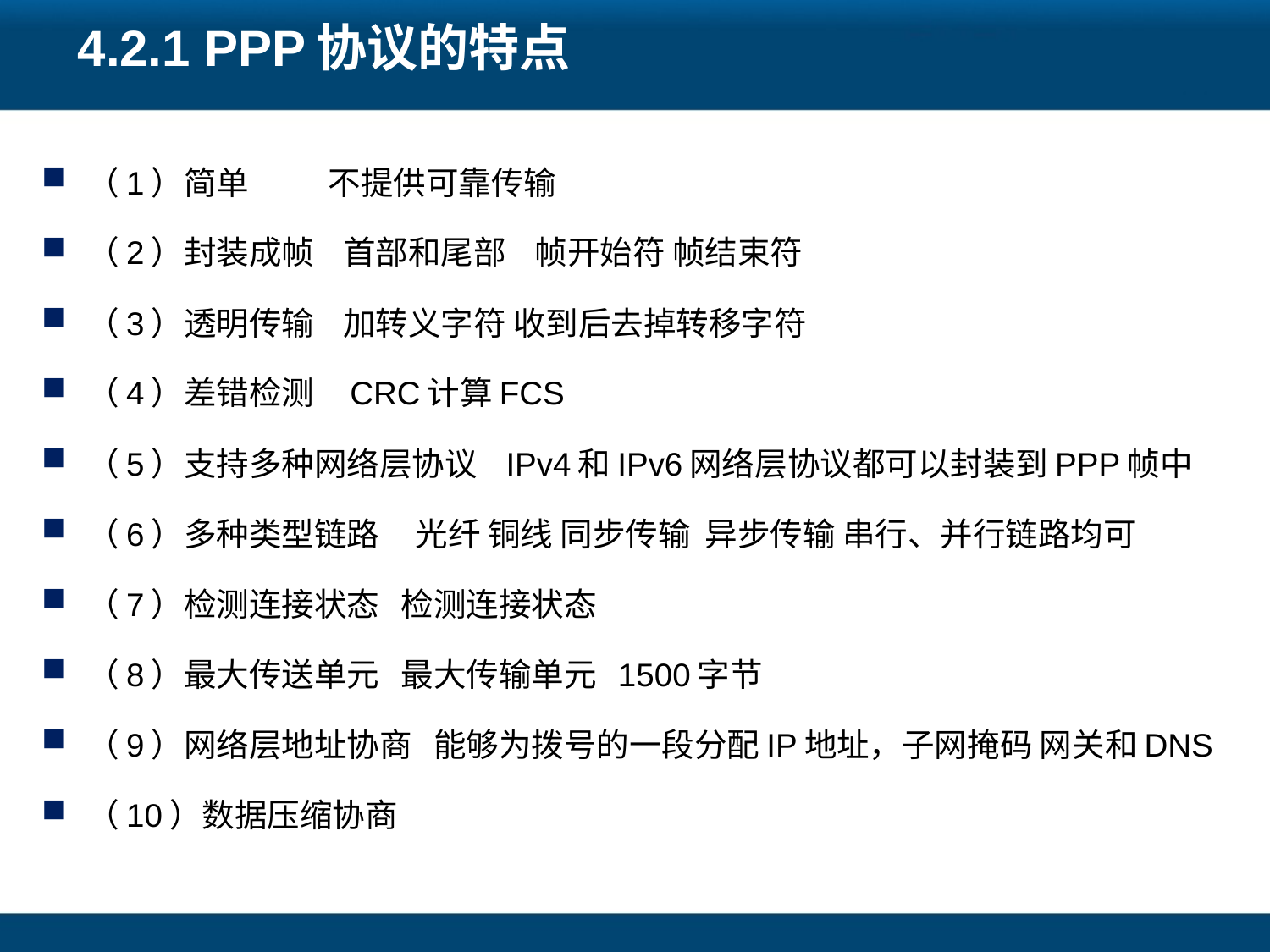

# 4.2.1 PPP协议的特点
（1）简单           不提供可靠传输
（2）封装成帧    首部和尾部    帧开始符 帧结束符
（3）透明传输    加转义字符 收到后去掉转移字符
（4）差错检测    CRC计算FCS
（5）支持多种网络层协议   IPv4和IPv6网络层协议都可以封装到PPP帧中
（6）多种类型链路     光纤 铜线 同步传输  异步传输 串行、并行链路均可
（7）检测连接状态   检测连接状态
（8）最大传送单元   最大传输单元  1500字节
（9）网络层地址协商   能够为拨号的一段分配IP地址，子网掩码 网关和DNS
（10）数据压缩协商